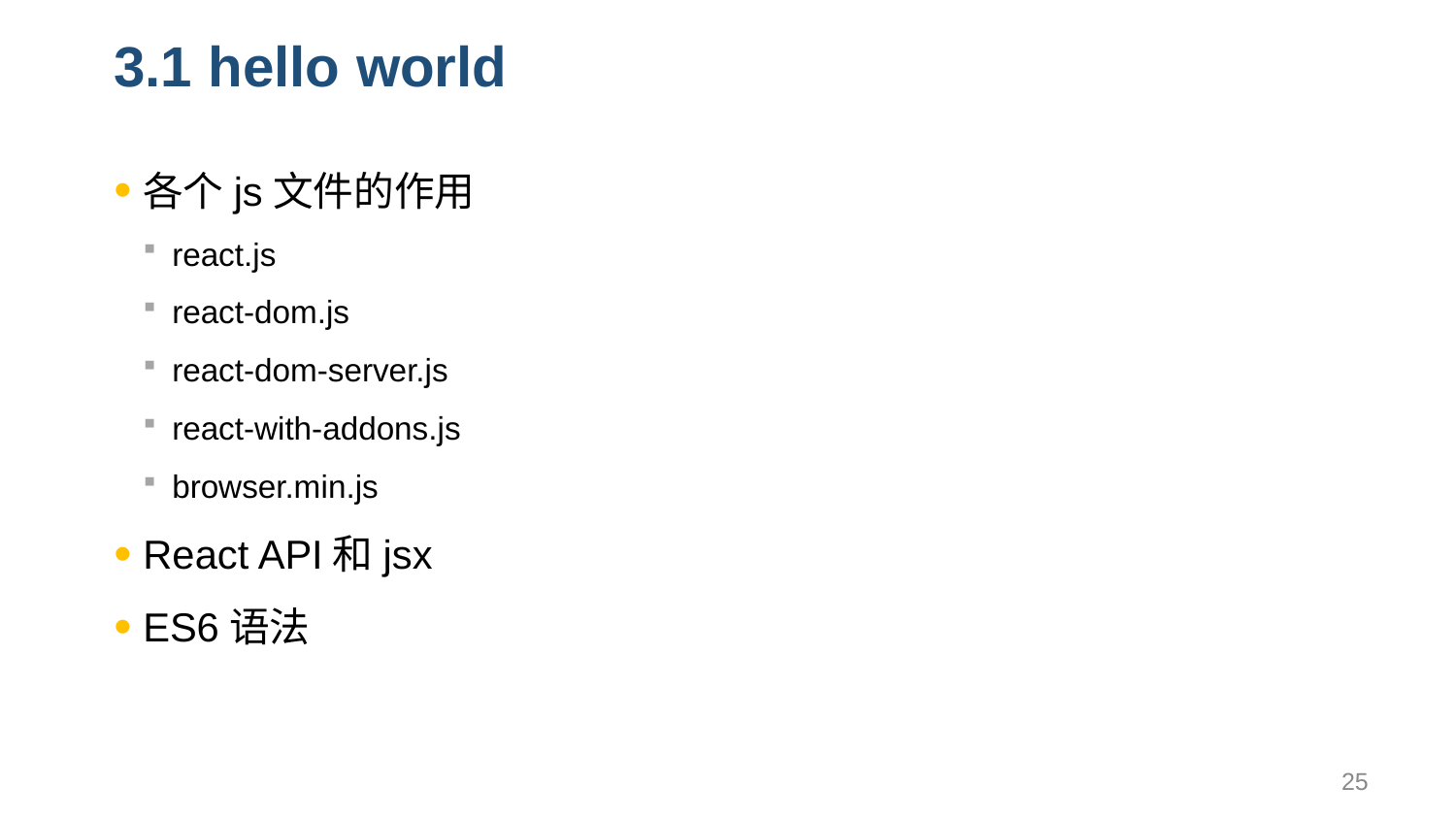

# 3.1 hello world
各个js文件的作用
react.js
react-dom.js
react-dom-server.js
react-with-addons.js
browser.min.js
React API和jsx
ES6语法

25